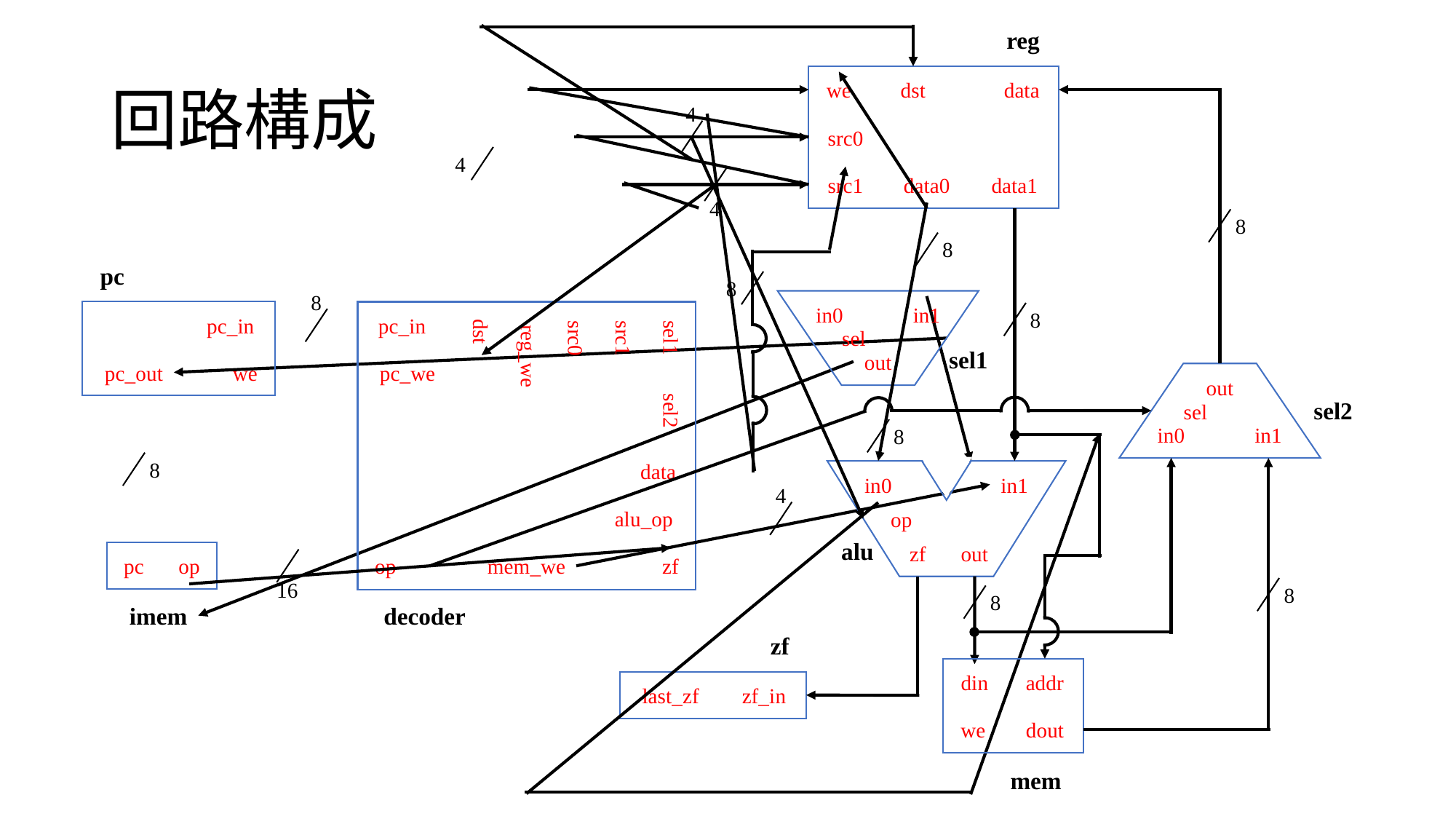

reg
# 回路構成

we
dst
data
4
src0
4
src1
data0
data1
4
8
8
pc
8
8
in0
in1

8

pc_in
pc_in

dst
sel
sel1
src0
src1

reg_we
sel1
out
pc_out
we
pc_we
in1
in0

sel
out
sel2
sel2

8

8
data

in0
in1

4
alu_op
op
alu
zf
out
pc
op
op
mem_we
zf

16
8
8
imem
decoder

zf

din

addr

last_zf
zf_in
we
dout
mem